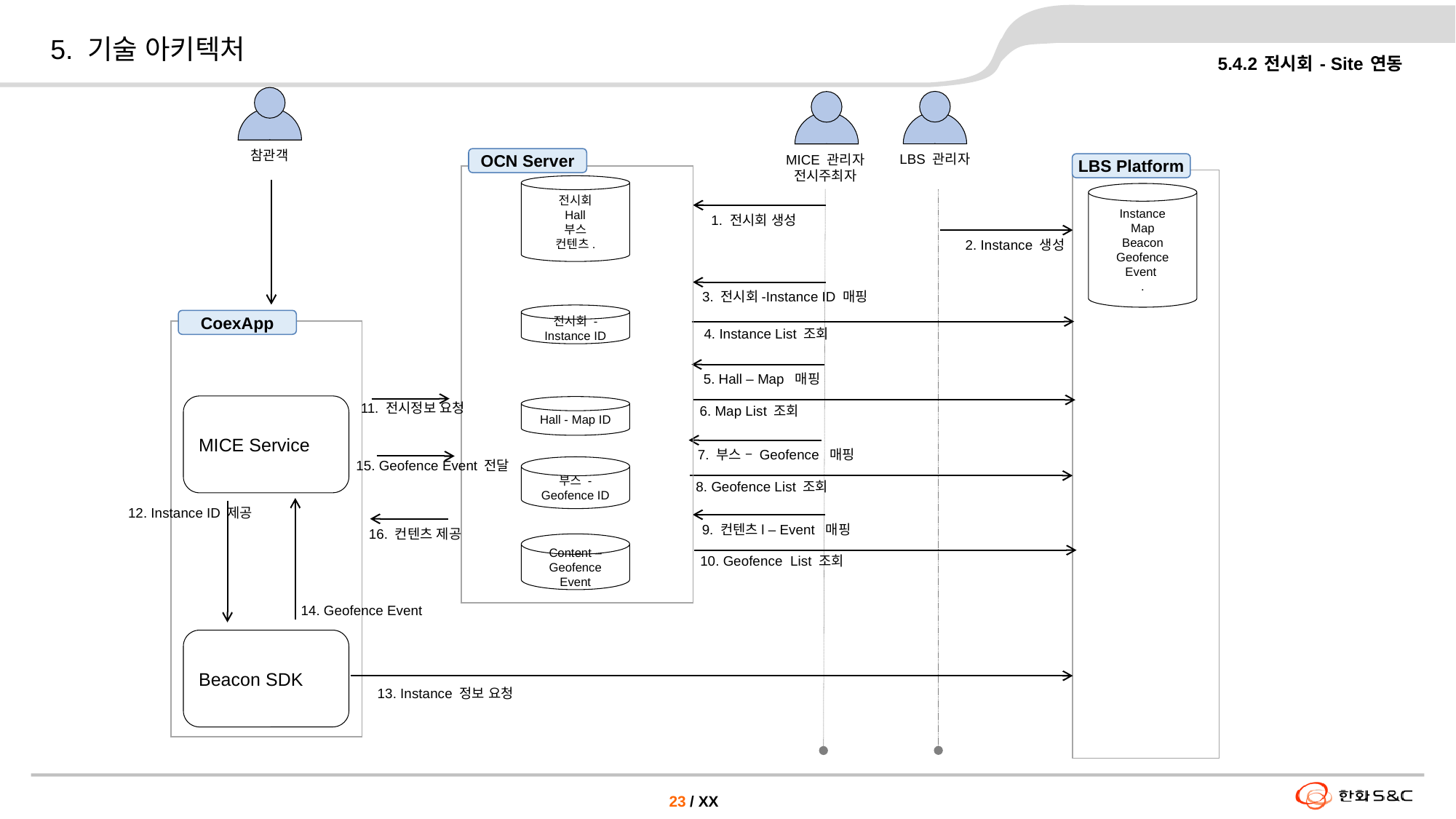

# 5. 기술 아키텍처
5.4.2 전시회 - Site 연동

참관객

LBS 관리자

MICE 관리자
전시주최자
OCN Server
LBS Platform

전시회
Hall
부스
컨텐츠.
Instance
Map
Beacon
Geofence
Event
.
1. 전시회 생성
2. Instance 생성
3. 전시회-Instance ID 매핑
전시회 - Instance ID
CoexApp
4. Instance List 조회

5. Hall – Map  매핑
11. 전시정보 요청
MICE Service
Hall - Map ID
6. Map List 조회
7. 부스 – Geofence  매핑
15. Geofence Event 전달
부스 - Geofence ID
8. Geofence List 조회
12. Instance ID 제공
9. 컨텐츠l – Event  매핑
16. 컨텐츠 제공
Content – Geofence Event
10. Geofence  List 조회
14. Geofence Event
Beacon SDK
13. Instance 정보 요청